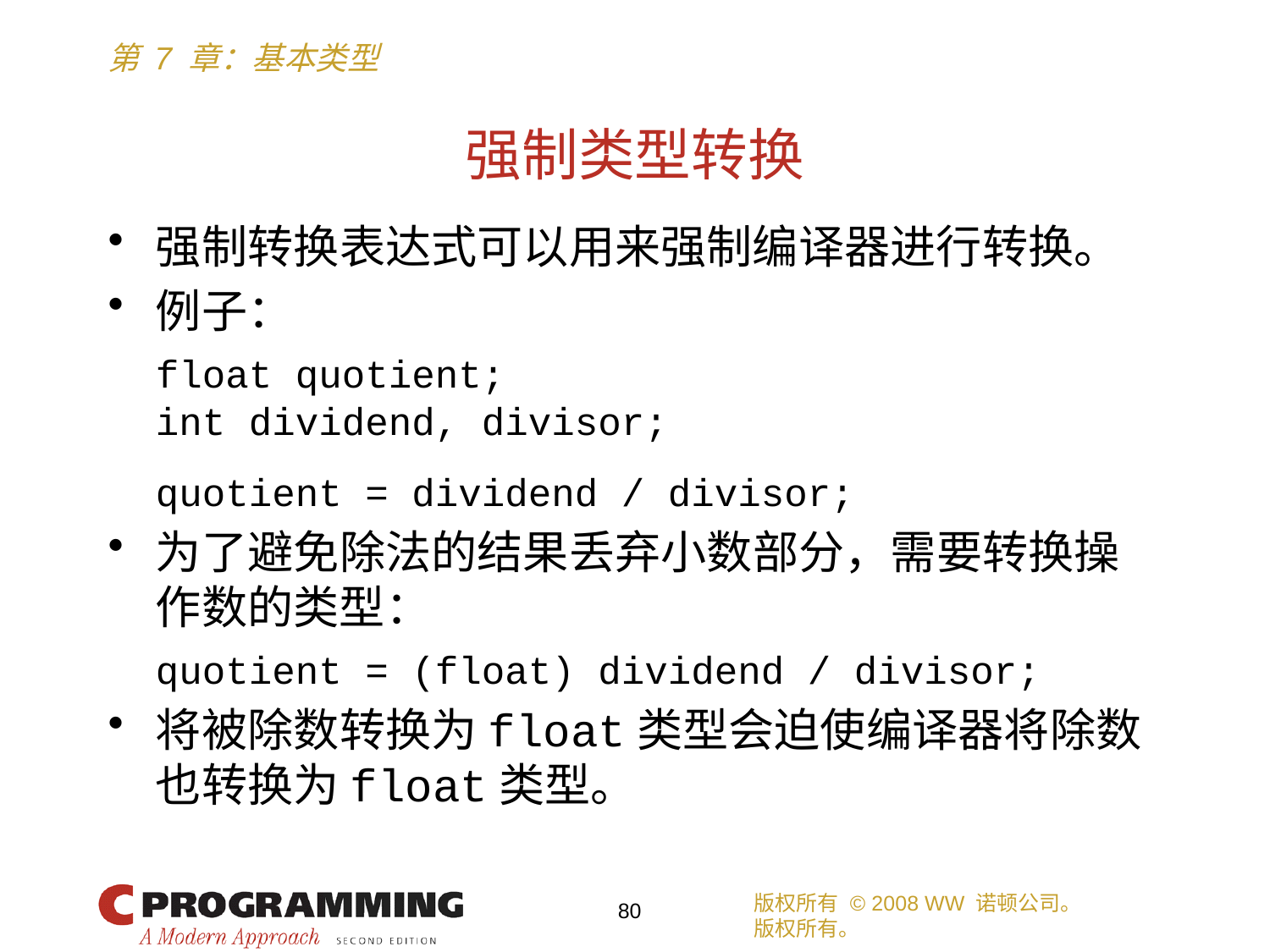

# 强制类型转换
强制转换表达式可以用来强制编译器进行转换。
例子：
	float quotient;
	int dividend, divisor;

	quotient = dividend / divisor;
为了避免除法的结果丢弃小数部分，需要转换操作数的类型：
	quotient = (float) dividend / divisor;
将被除数转换为float类型会迫使编译器将除数也转换为float类型。
版权所有 © 2008 WW 诺顿公司。
版权所有。
80